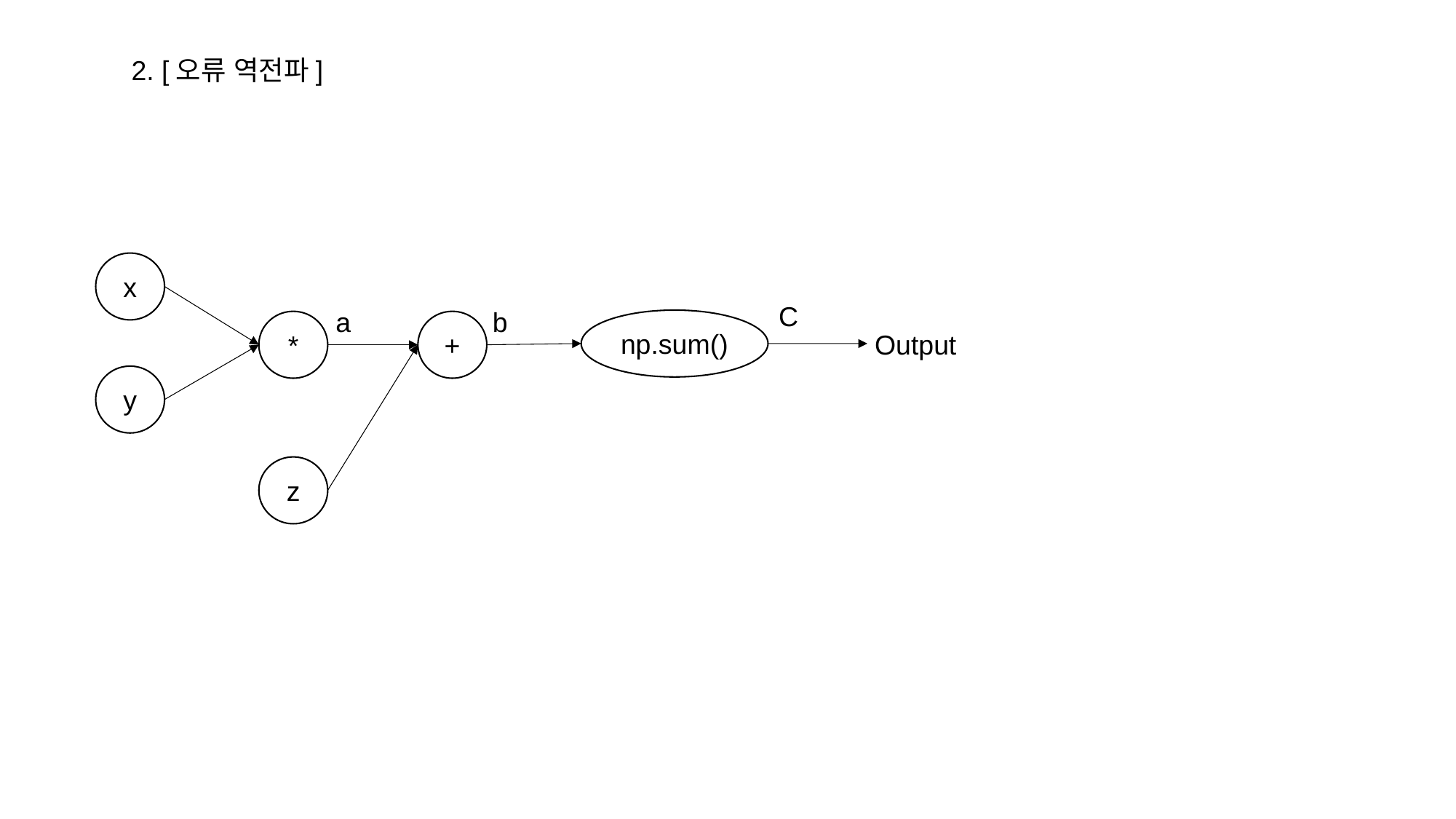

2. [오류 역전파]
x
C
a
b
np.sum()
*
+
Output
y
z